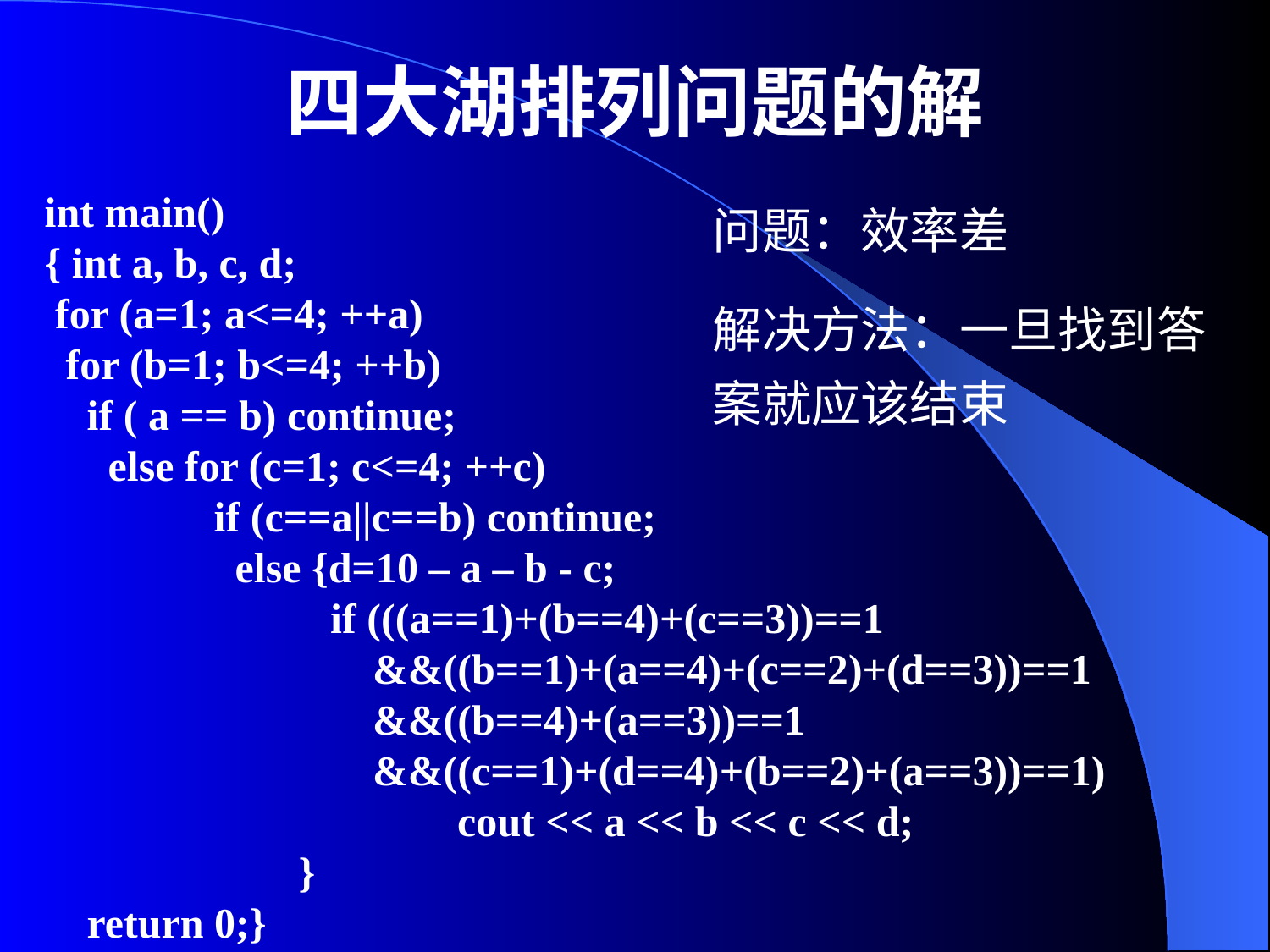

# 四大湖排列问题的解
int main()
{ int a, b, c, d;
 for (a=1; a<=4; ++a)
  for (b=1; b<=4; ++b)
    if ( a == b) continue;
      else for (c=1; c<=4; ++c)
                if (c==a||c==b) continue;
    	      else {d=10 – a – b - c;
	               if (((a==1)+(b==4)+(c==3))==1
		       &&((b==1)+(a==4)+(c==2)+(d==3))==1
	  	       &&((b==4)+(a==3))==1
 		       &&((c==1)+(d==4)+(b==2)+(a==3))==1)
			   cout << a << b << c << d;
		}
    return 0;}
问题：效率差
解决方法：一旦找到答案就应该结束